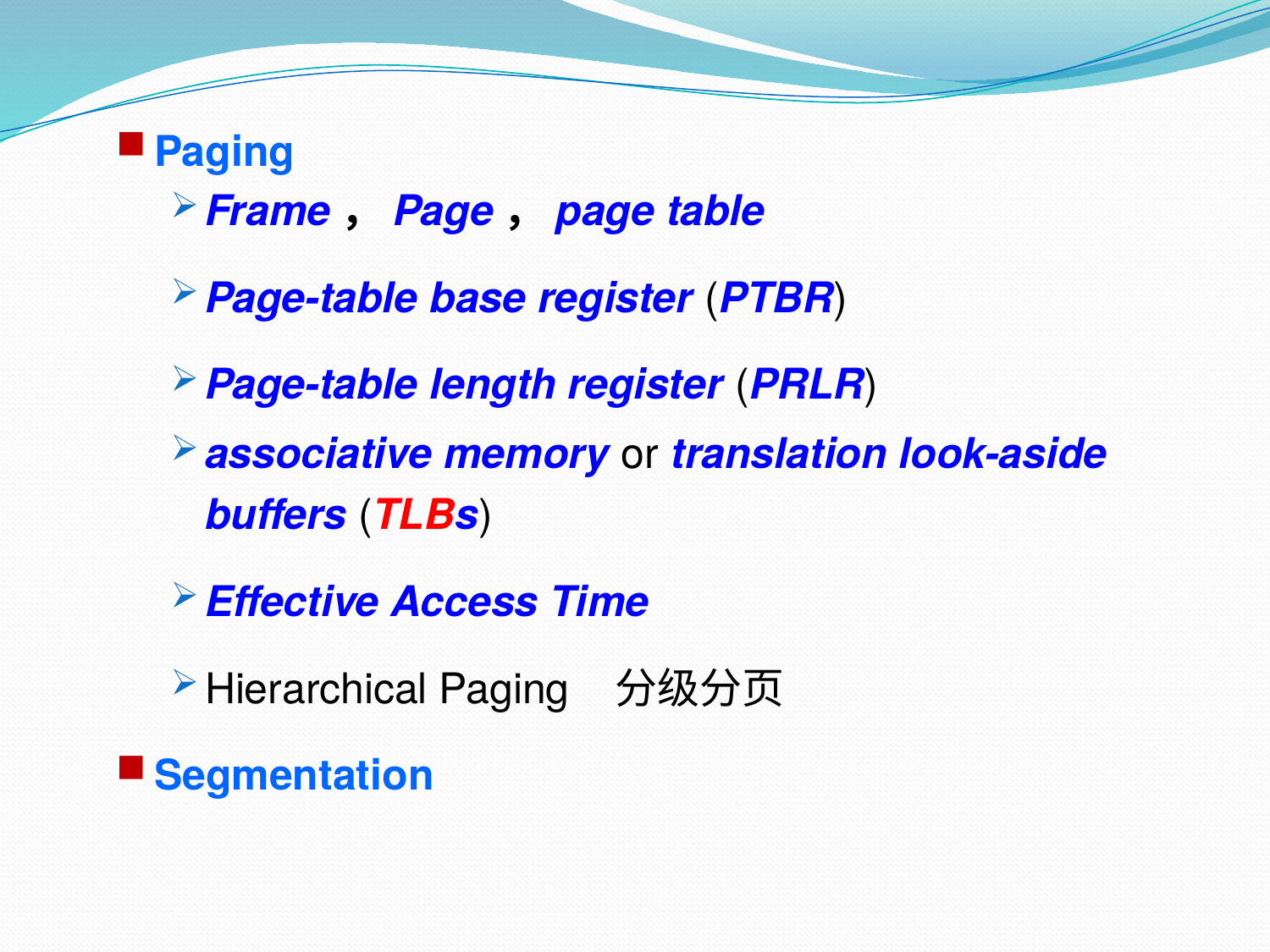

Paging
Frame，Page，page table
Page-table base register (PTBR)
Page-table length register (PRLR)
associative memory or translation look-aside buffers (TLBs)
Effective Access Time
Hierarchical Paging   分级分页
Segmentation